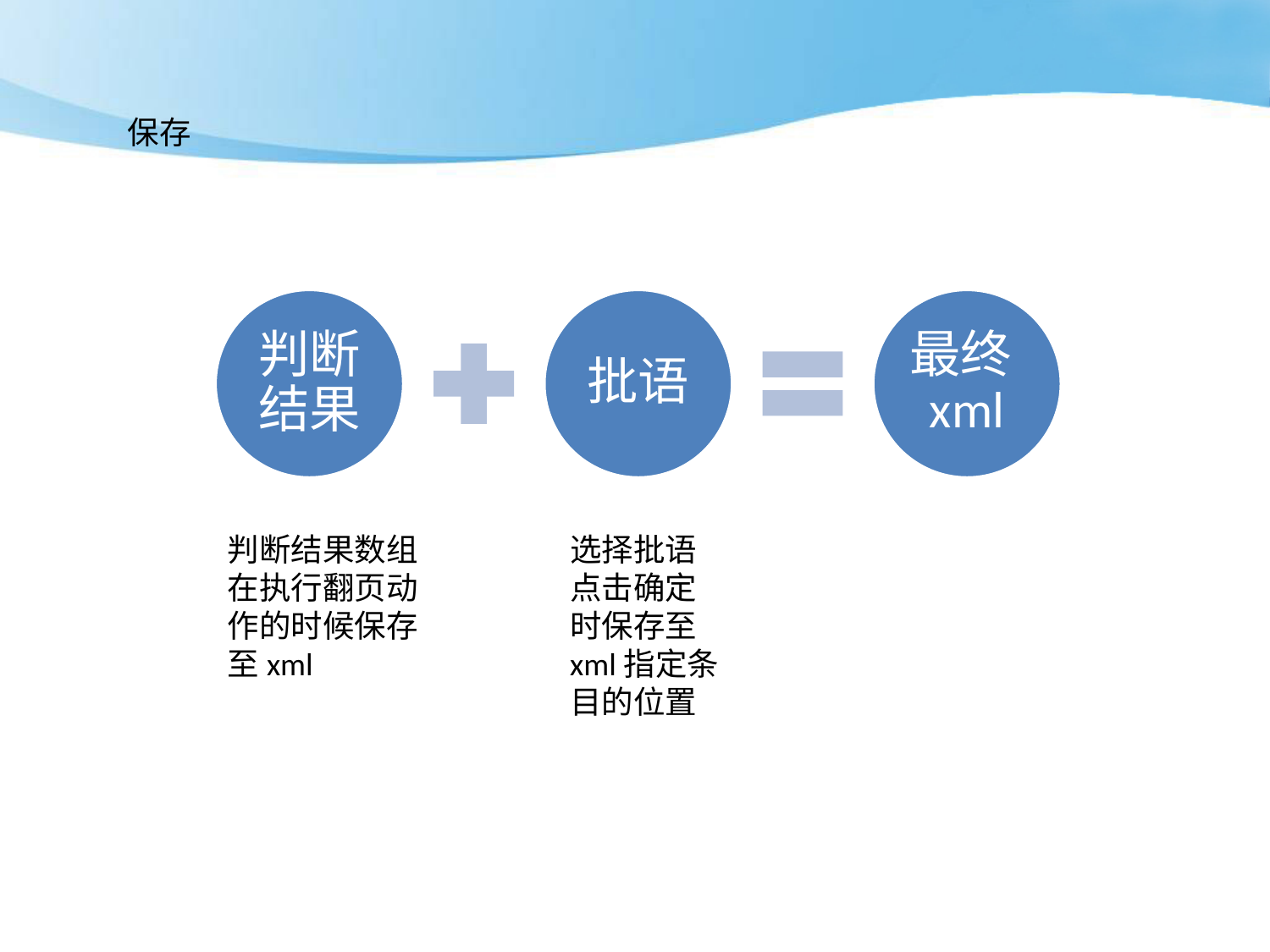

保存
判断结果

批语

最终xml
判断结果数组在执行翻页动作的时候保存至xml
选择批语点击确定时保存至xml指定条目的位置